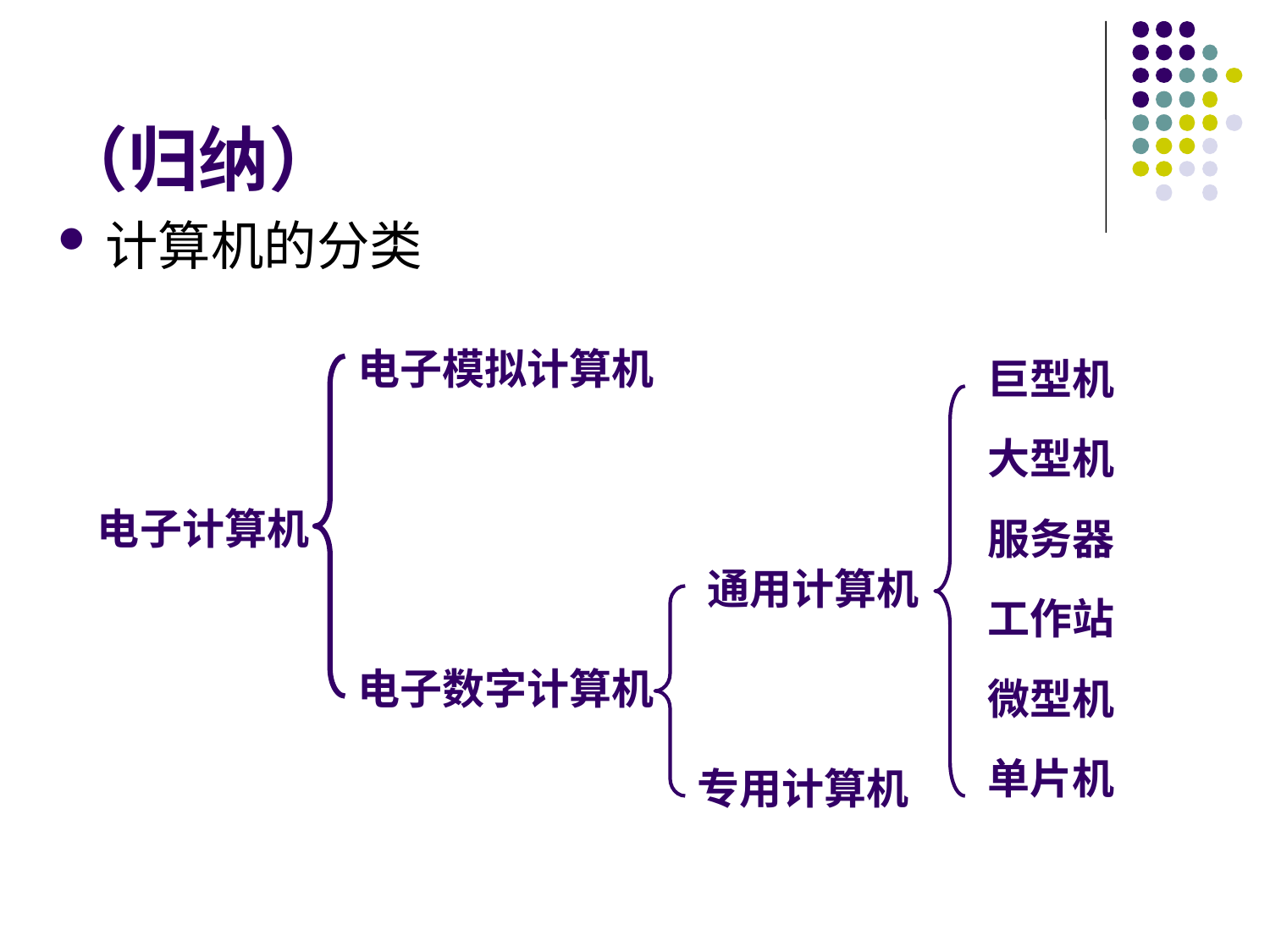

# （归纳）
计算机的分类
电子模拟计算机

电子计算机
电子数字计算机
巨型机

大型机
服务器
工作站
微型机
单片机
通用计算机

专用计算机